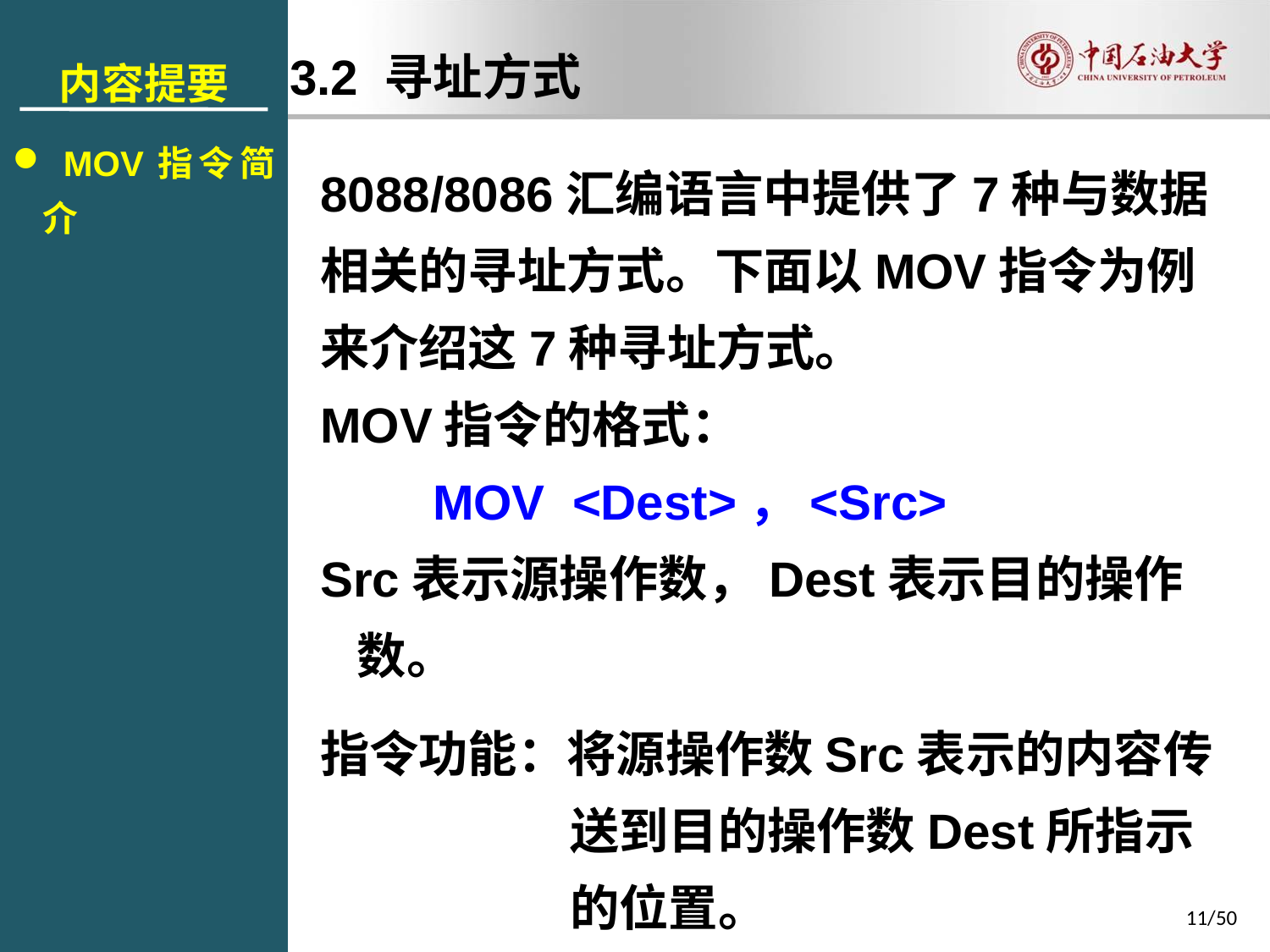

内容提要
 MOV指令简介
3.2 寻址方式
8088/8086汇编语言中提供了7种与数据相关的寻址方式。下面以MOV指令为例来介绍这7种寻址方式。
MOV指令的格式：
MOV  <Dest>，<Src>
Src表示源操作数，Dest表示目的操作数。
指令功能：将源操作数Src表示的内容传送到目的操作数Dest所指示的位置。
11/50